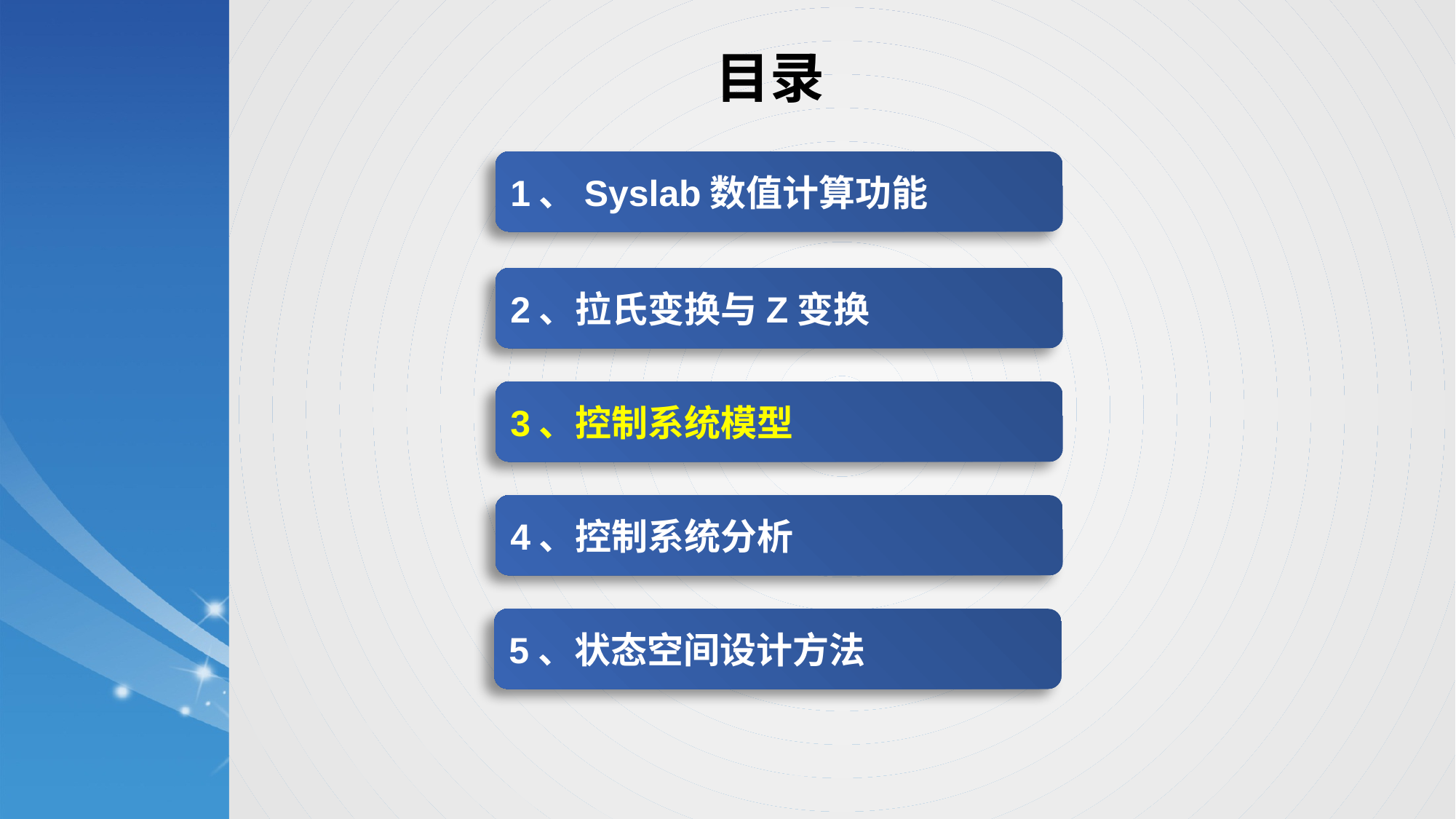

目录
1、Syslab数值计算功能
2、拉氏变换与Z变换
3、控制系统模型
4、控制系统分析
5、状态空间设计方法